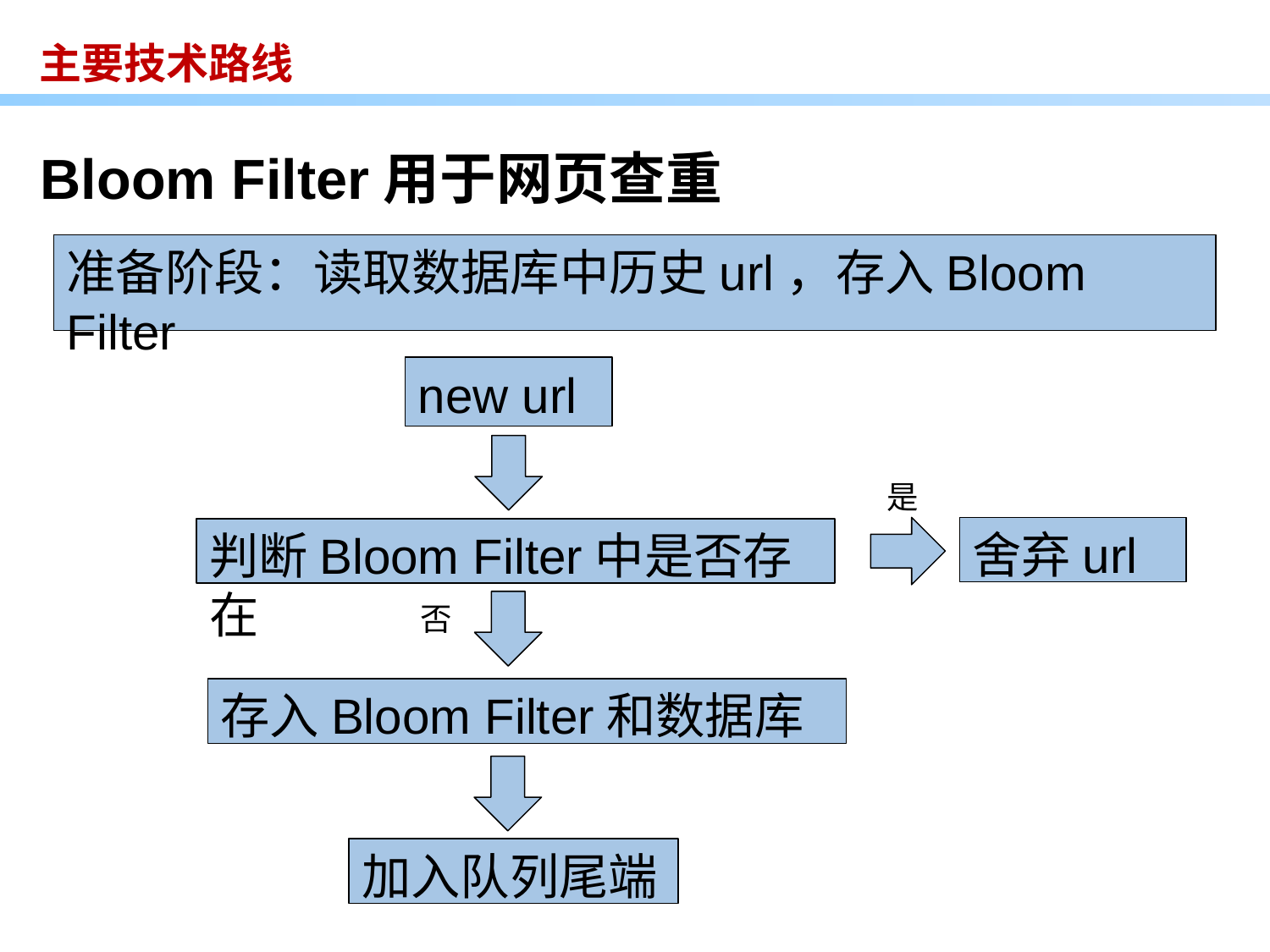

主要技术路线

Bloom Filter用于网页查重
准备阶段：读取数据库中历史url，存入Bloom Filter
new url

是

舍弃url
判断Bloom Filter中是否存在

否
存入Bloom Filter和数据库

加入队列尾端